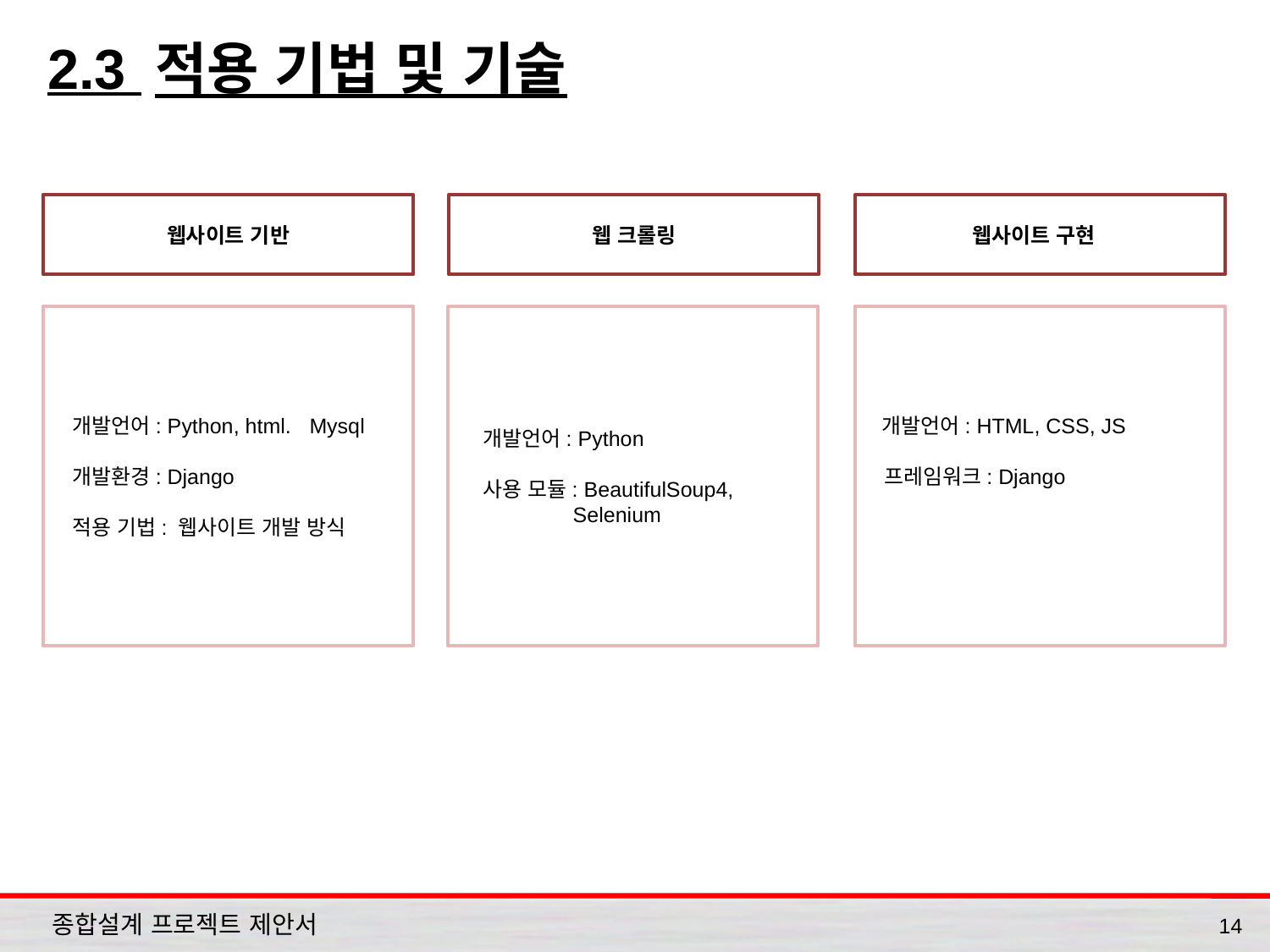

# 2.3 적용 기법 및 기술
웹사이트 기반
웹 크롤링
웹사이트 구현

  개발언어: Python, html. 	Mysql

  개발환경: Django

  적용 기법: 웹사이트 개발 방식

   개발언어: Python

   사용 모듈: BeautifulSoup4,
                   Selenium
  개발언어: HTML, CSS, JS

  프레임워크: Django